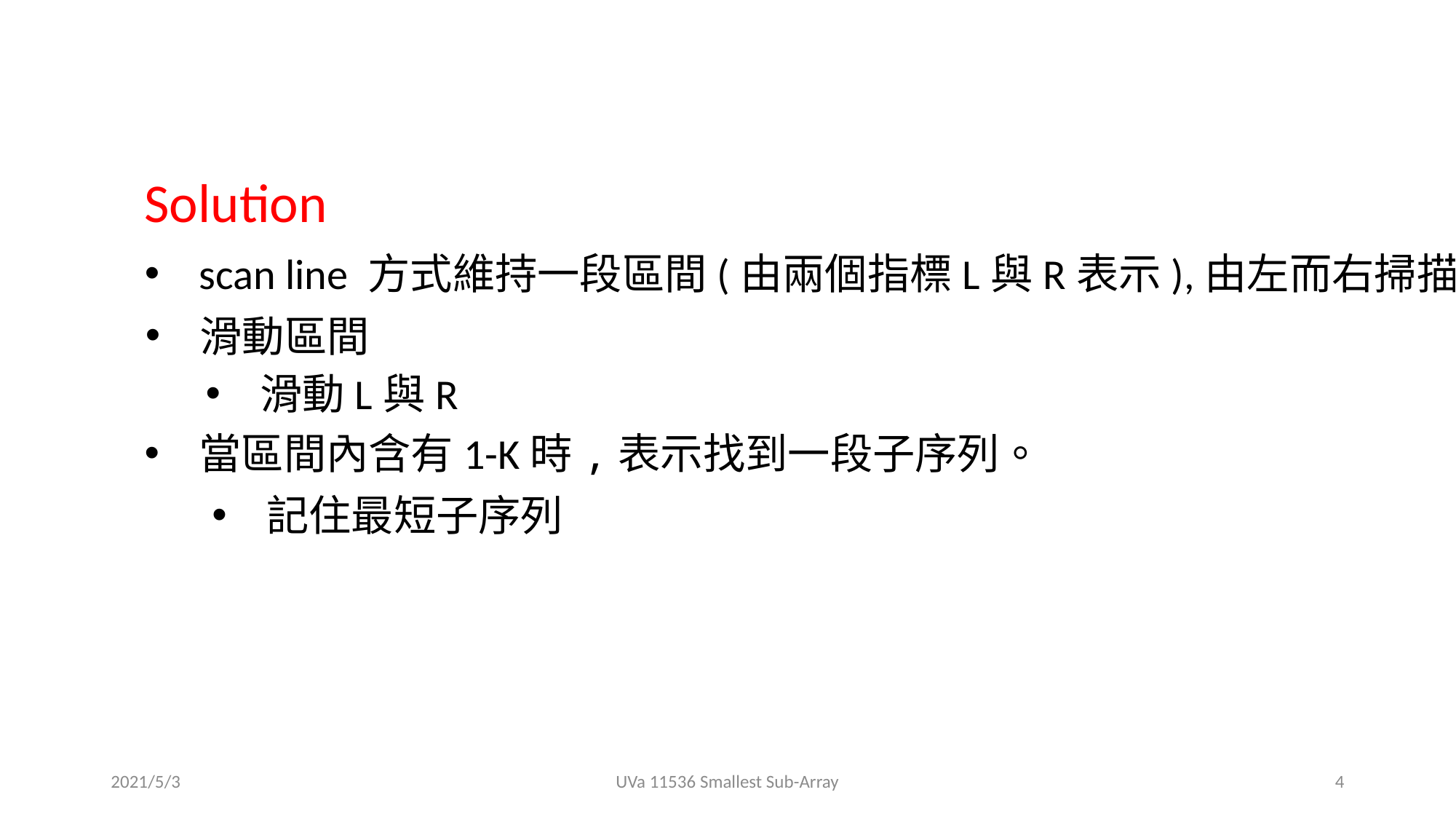

Solution
scan line 方式維持一段區間(由兩個指標L與R表示),由左而右掃描。
滑動區間
滑動L與R
當區間內含有1-K時,表示找到一段子序列。
記住最短子序列
2021/5/3
UVa 11536 Smallest Sub-Array
4